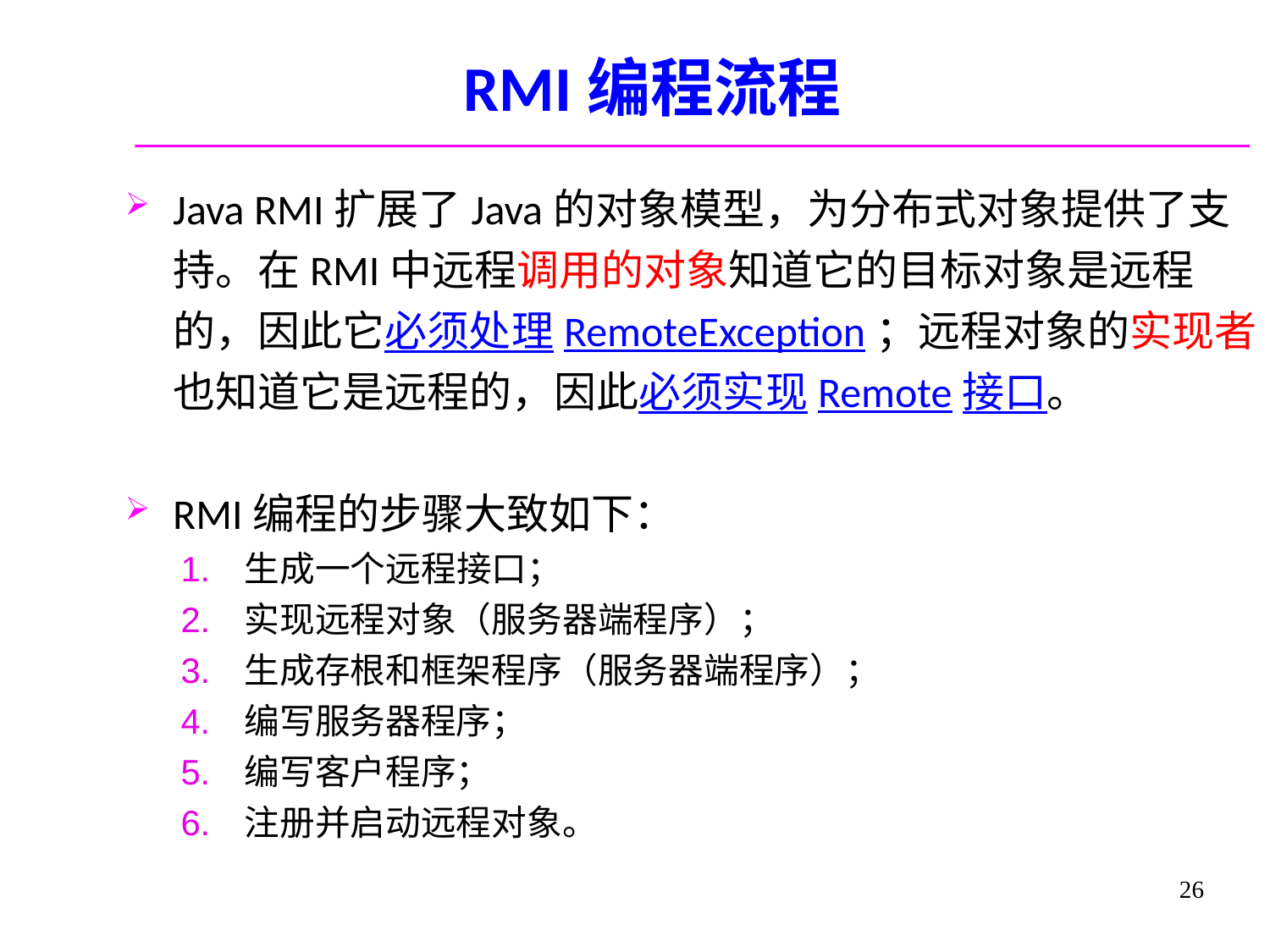

# RMI编程流程
Java RMI扩展了Java的对象模型，为分布式对象提供了支持。在RMI中远程调用的对象知道它的目标对象是远程的，因此它必须处理RemoteException；远程对象的实现者也知道它是远程的，因此必须实现Remote接口。

RMI编程的步骤大致如下：
生成一个远程接口；
实现远程对象（服务器端程序）；
生成存根和框架程序（服务器端程序）；
编写服务器程序；
编写客户程序；
注册并启动远程对象。

26